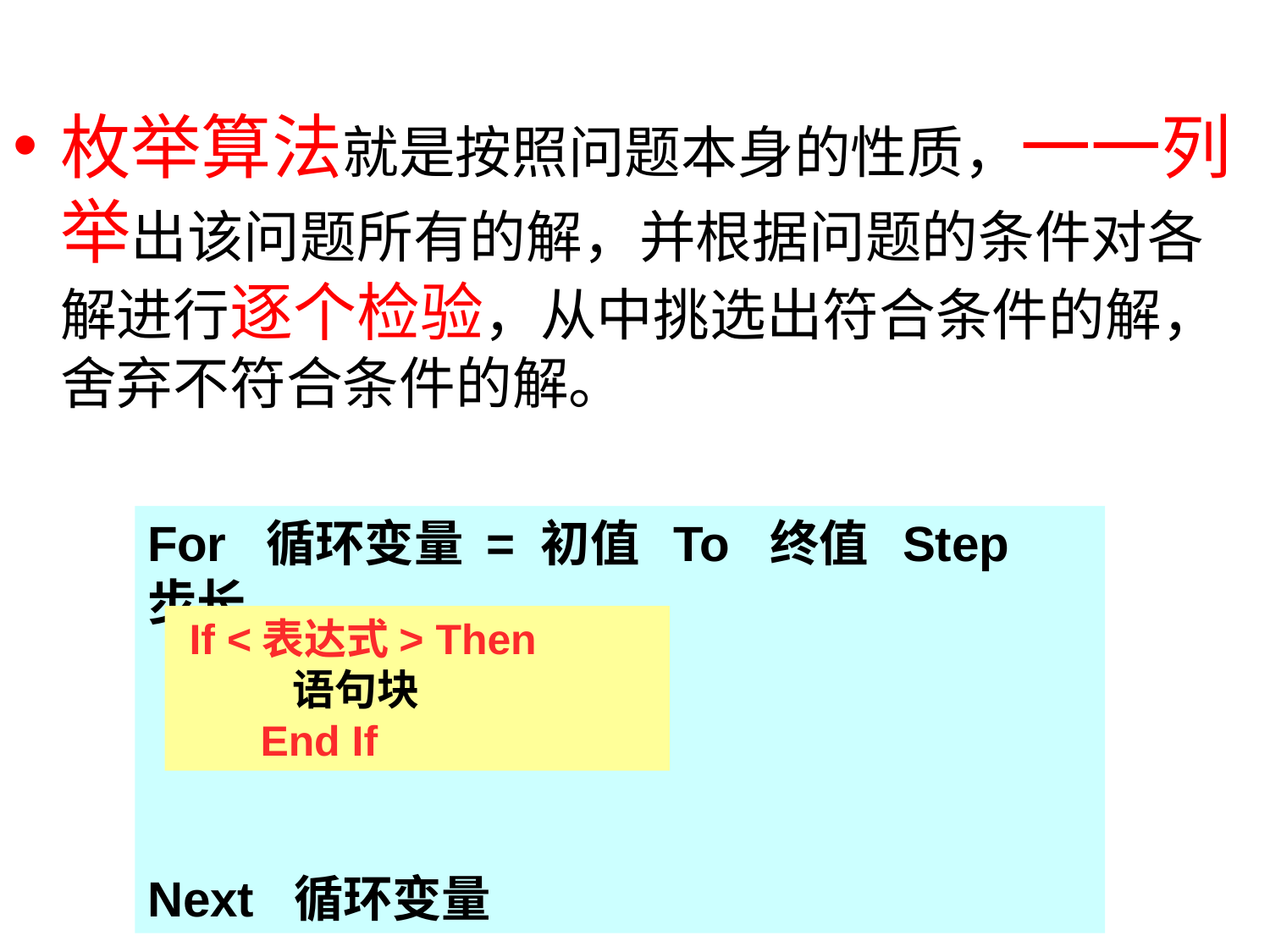

枚举算法就是按照问题本身的性质，一一列举出该问题所有的解，并根据问题的条件对各解进行逐个检验，从中挑选出符合条件的解，舍弃不符合条件的解。
For  循环变量 = 初值  To  终值  Step  步长

Next  循环变量
 If <表达式> Then
           语句块
       End If